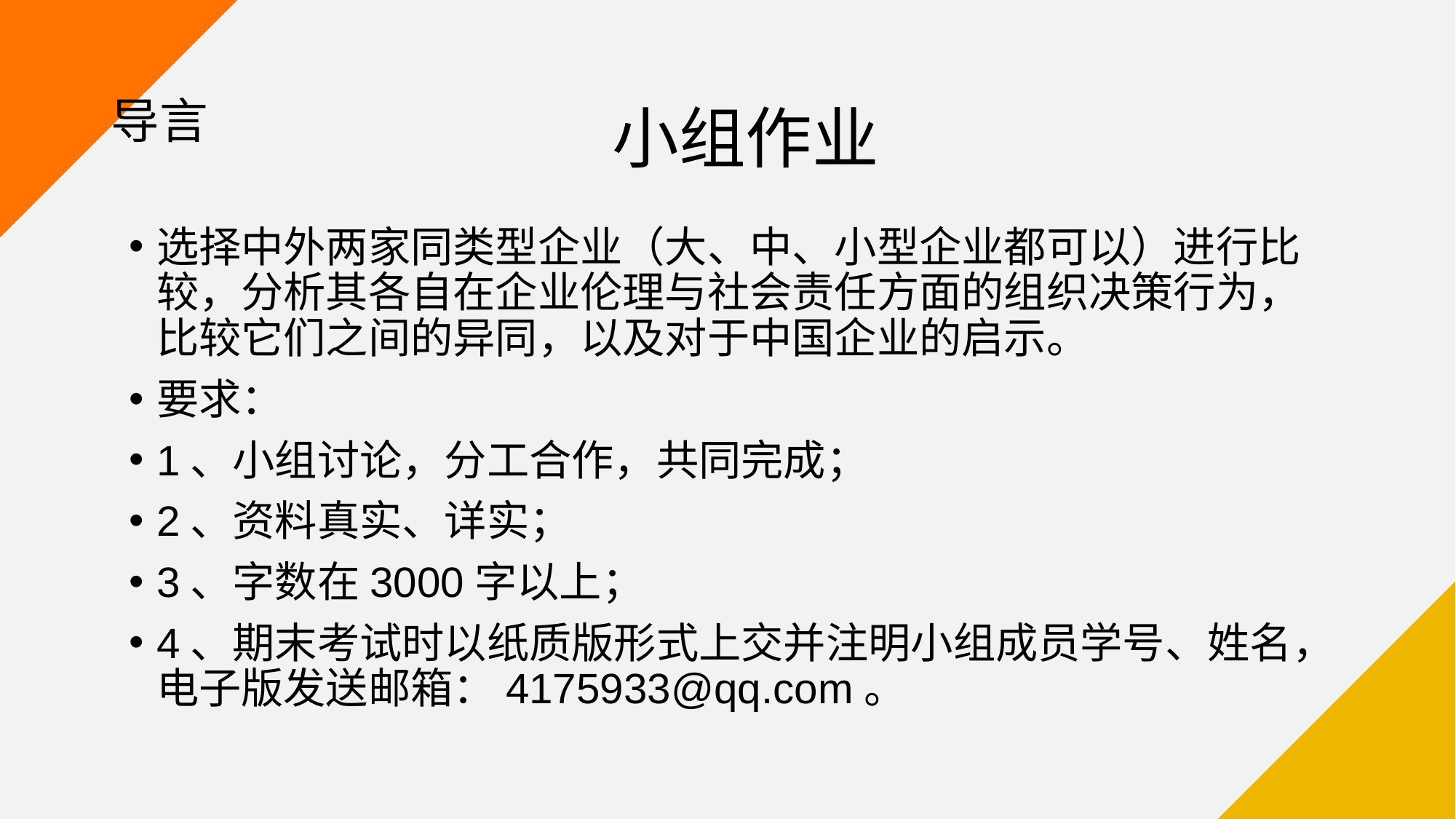

# 导言
小组作业
选择中外两家同类型企业（大、中、小型企业都可以）进行比较，分析其各自在企业伦理与社会责任方面的组织决策行为，比较它们之间的异同，以及对于中国企业的启示。
要求：
1、小组讨论，分工合作，共同完成；
2、资料真实、详实；
3、字数在3000字以上；
4、期末考试时以纸质版形式上交并注明小组成员学号、姓名，电子版发送邮箱：4175933@qq.com。